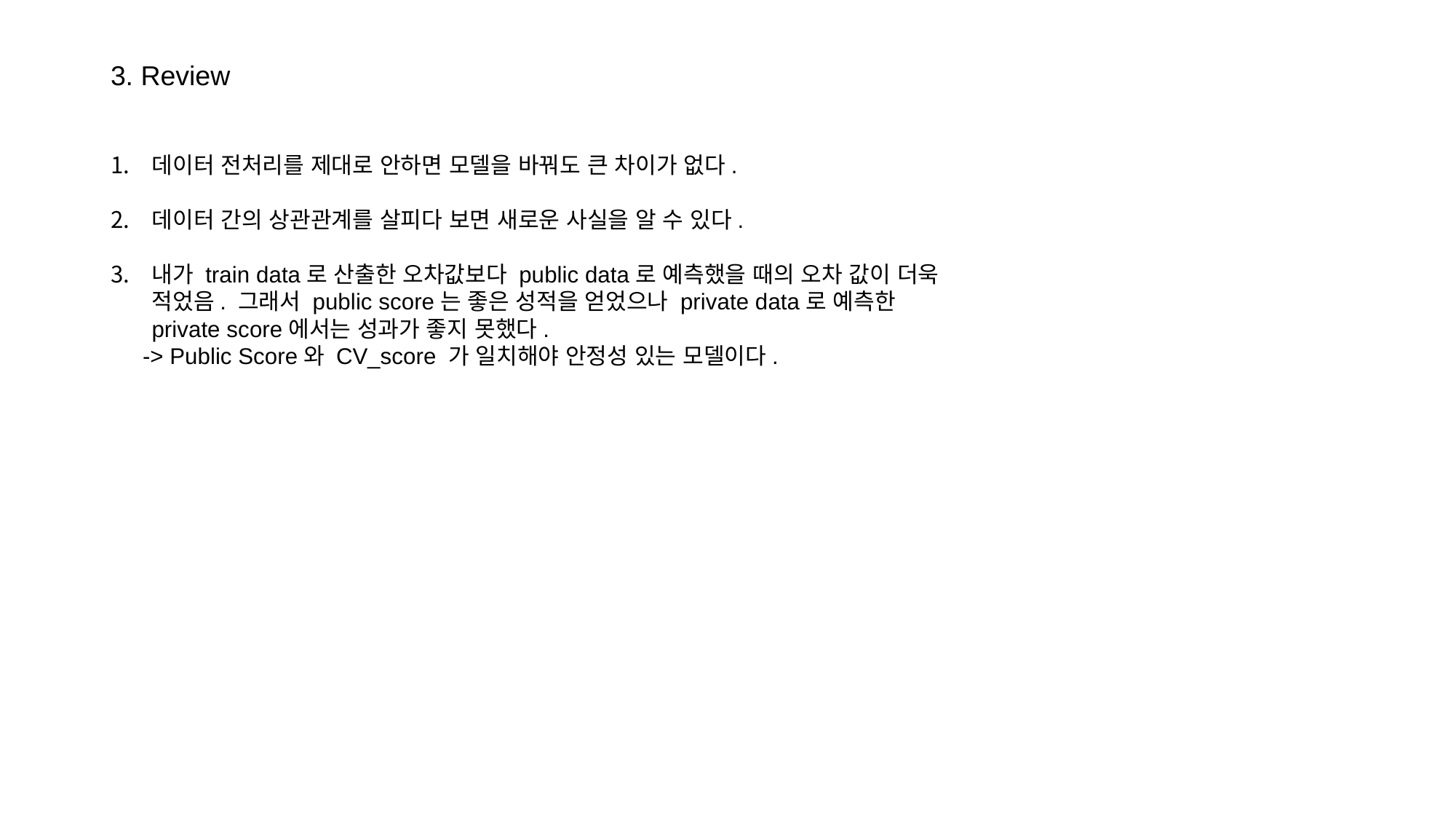

3. Review
데이터 전처리를 제대로 안하면 모델을 바꿔도 큰 차이가 없다.

데이터 간의 상관관계를 살피다 보면 새로운 사실을 알 수 있다.

내가 train data로 산출한 오차값보다 public data로 예측했을 때의 오차 값이 더욱 적었음. 그래서 public score는 좋은 성적을 얻었으나 private data로 예측한 private score에서는 성과가 좋지 못했다.
     -> Public Score와 CV_score 가 일치해야 안정성 있는 모델이다.